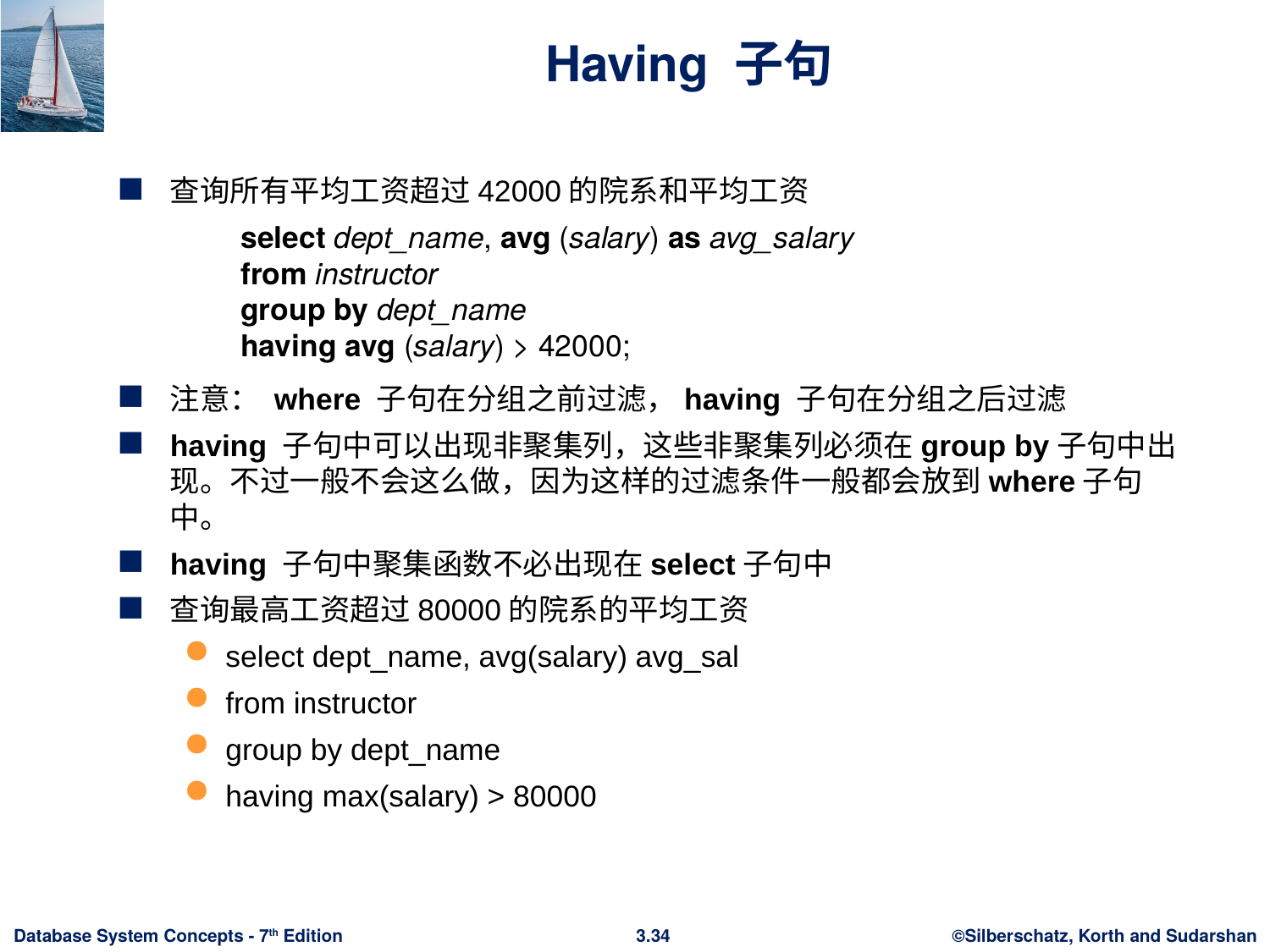

# Having 子句
查询所有平均工资超过42000的院系和平均工资

注意： where 子句在分组之前过滤，having 子句在分组之后过滤
having 子句中可以出现非聚集列，这些非聚集列必须在group by子句中出现。不过一般不会这么做，因为这样的过滤条件一般都会放到where子句中。
having 子句中聚集函数不必出现在select子句中
查询最高工资超过80000的院系的平均工资
select dept_name, avg(salary) avg_sal
from instructor
group by dept_name
having max(salary) > 80000
select dept_name, avg (salary) as avg_salary
from instructor
group by dept_name
having avg (salary) > 42000;